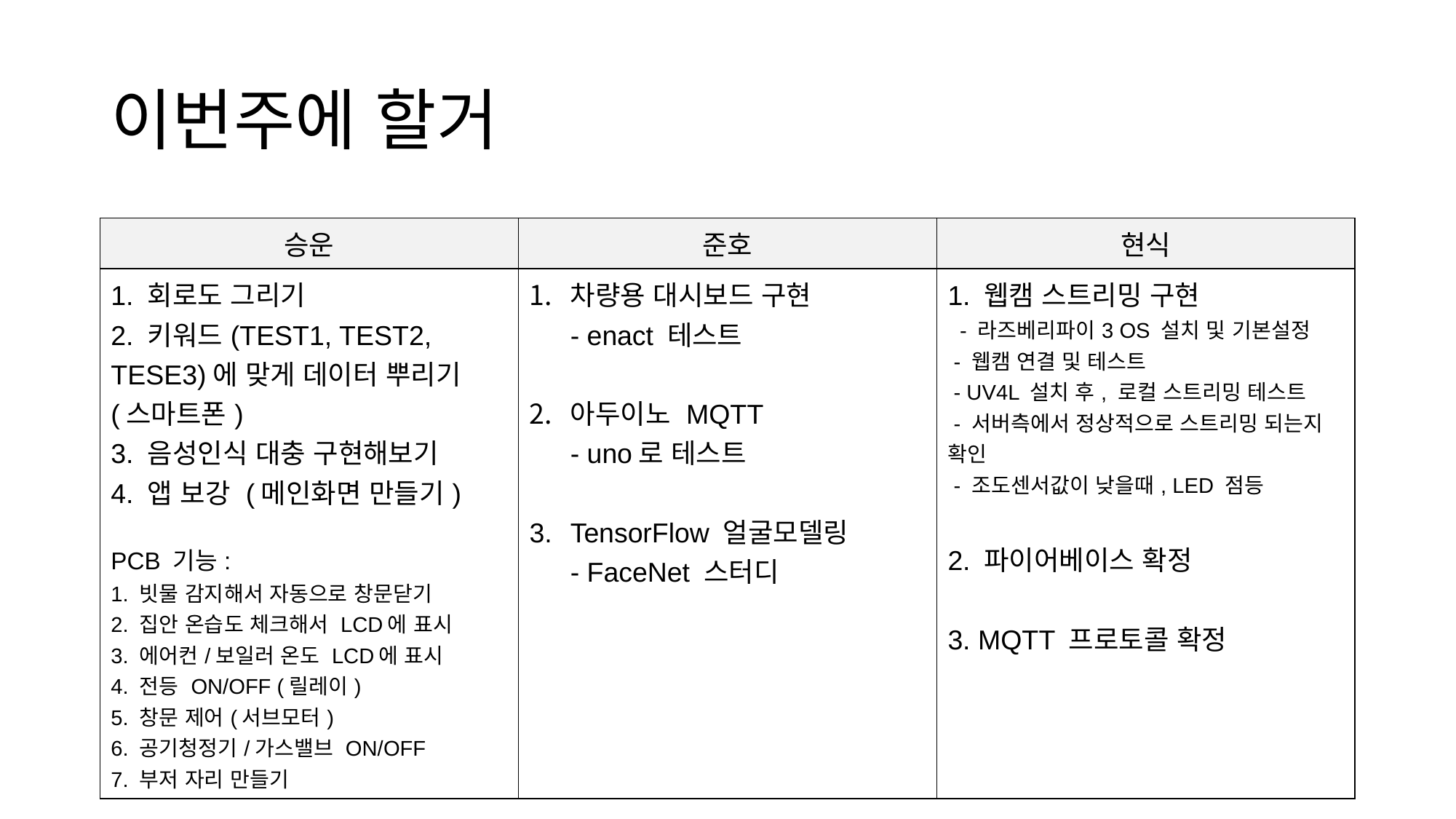

# 이번주에 할거
| 승운 | 준호 | 현식 |
| --- | --- | --- |
| 1. 회로도 그리기 2. 키워드(TEST1, TEST2, TESE3)에 맞게 데이터 뿌리기 (스마트폰) 3. 음성인식 대충 구현해보기 4. 앱 보강 (메인화면 만들기) PCB 기능: 1. 빗물 감지해서 자동으로 창문닫기 2. 집안 온습도 체크해서 LCD에 표시 3. 에어컨/보일러 온도 LCD에 표시 4. 전등 ON/OFF (릴레이) 5. 창문 제어(서브모터) 6. 공기청정기/가스밸브 ON/OFF 7. 부저 자리 만들기 | 차량용 대시보드 구현 - enact 테스트 아두이노 MQTT - uno로 테스트 TensorFlow 얼굴모델링 - FaceNet 스터디 | 1. 웹캠 스트리밍 구현 - 라즈베리파이3 OS 설치 및 기본설정 - 웹캠 연결 및 테스트 - UV4L 설치 후, 로컬 스트리밍 테스트 - 서버측에서 정상적으로 스트리밍 되는지 확인 - 조도센서값이 낮을때, LED 점등 2. 파이어베이스 확정 3. MQTT 프로토콜 확정 |